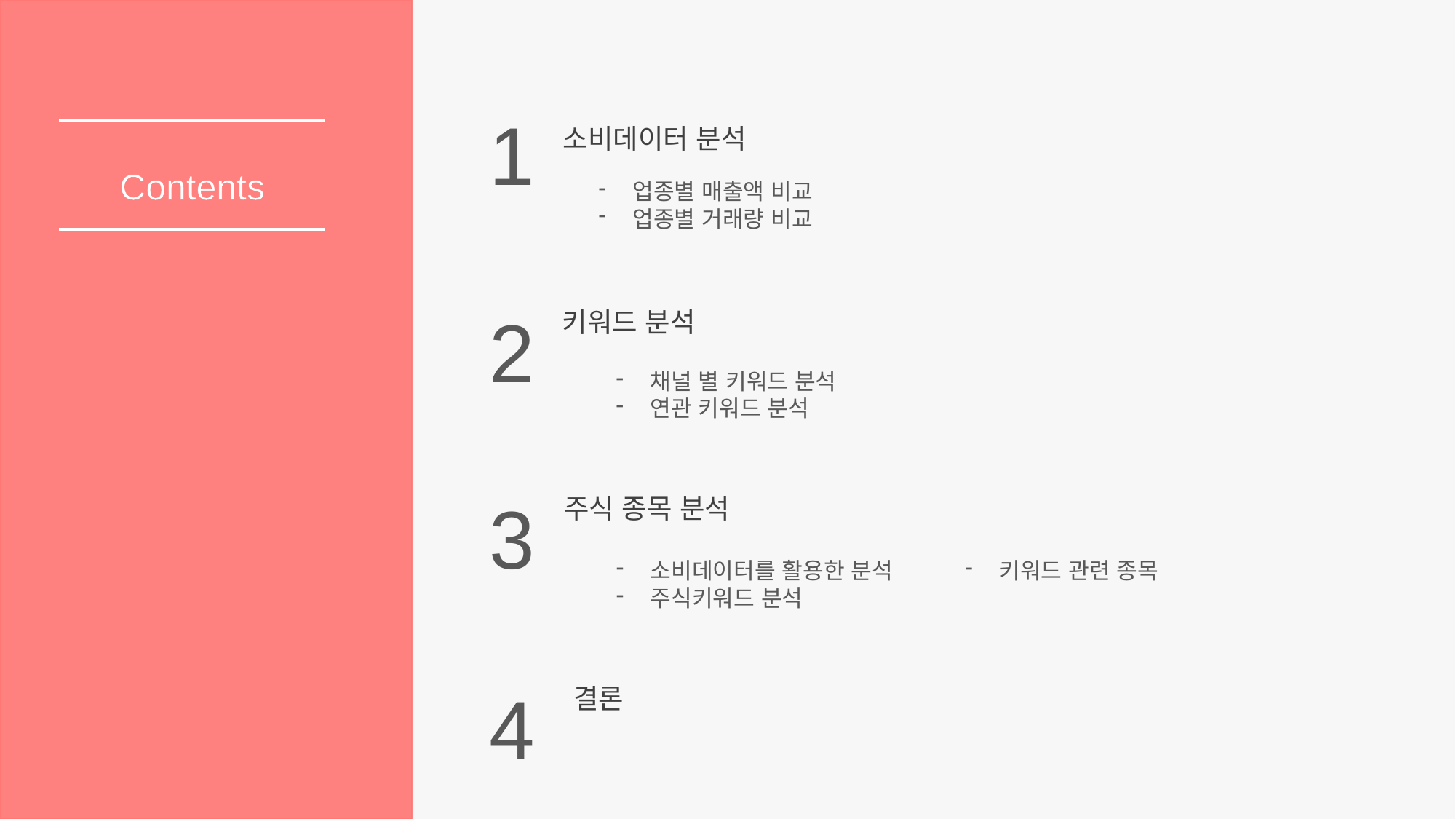

1
소비데이터 분석

업종별 매출액 비교
업종별 거래량 비교
2
키워드 분석
채널 별 키워드 분석
연관 키워드 분석
3
주식 종목 분석
소비데이터를 활용한 분석
주식키워드 분석
키워드 관련 종목
4
결론
Contents